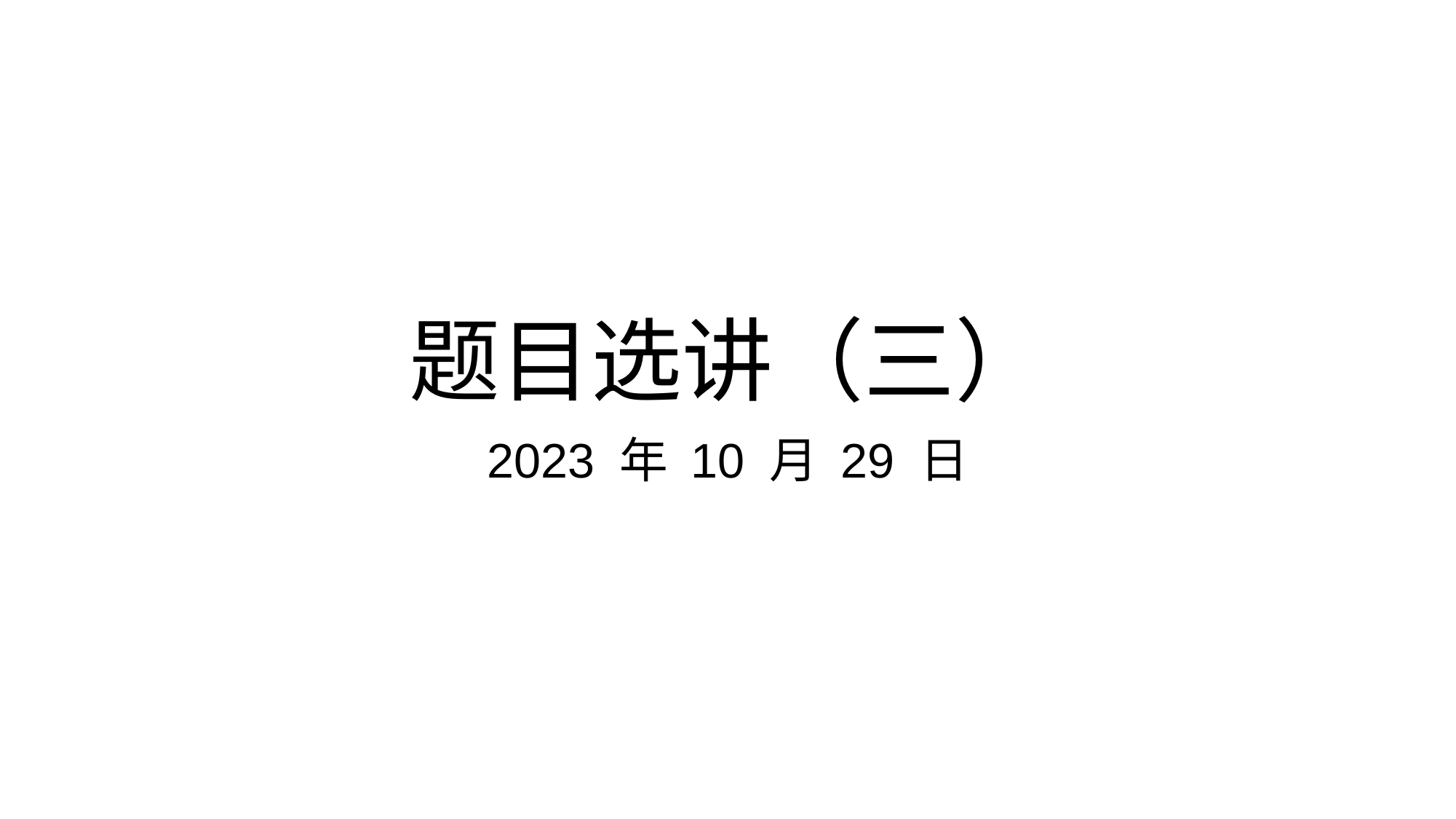

# 题目选讲（三）
2023 年 10 月 29 日